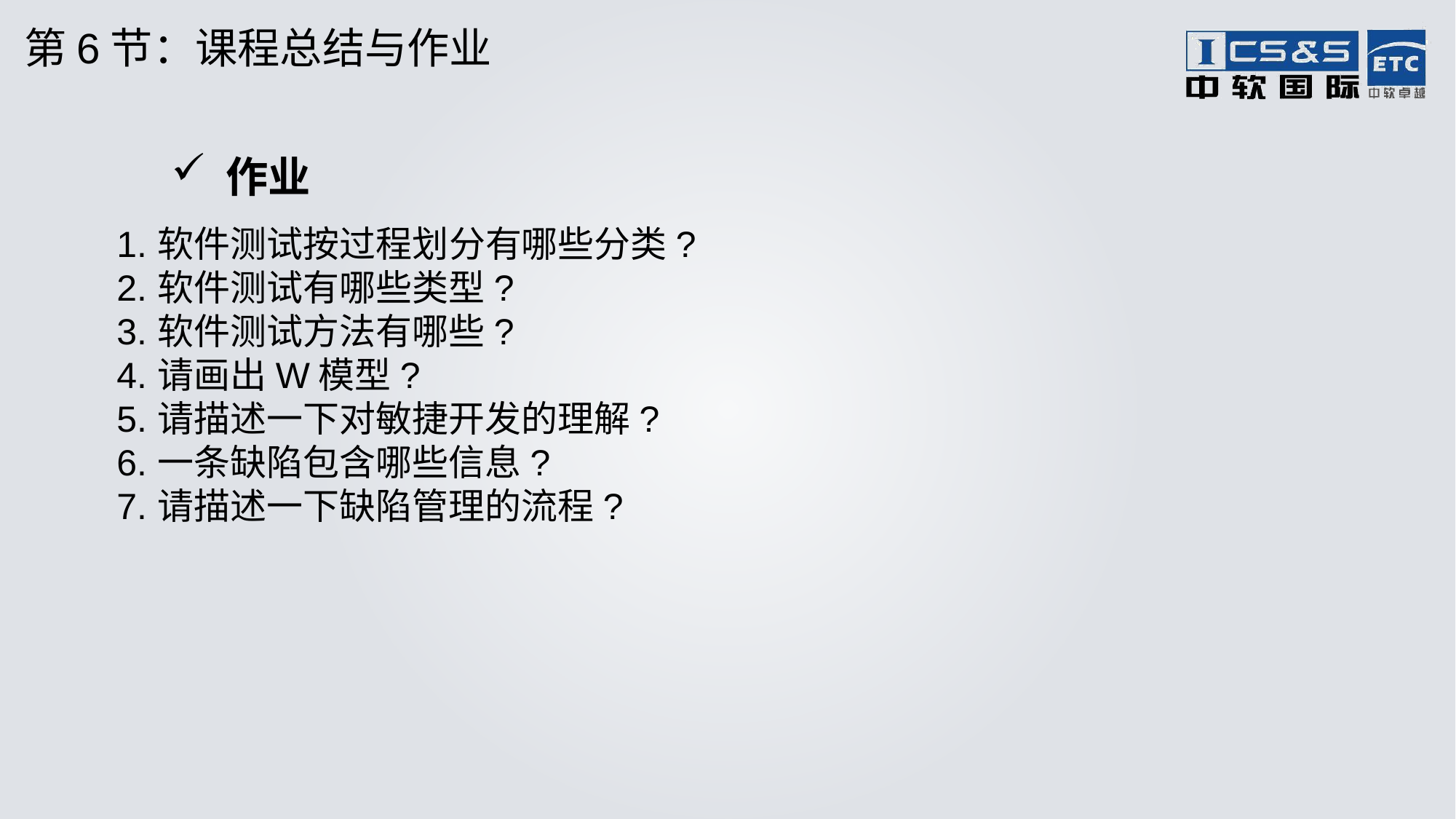

第6节：课程总结与作业
作业
软件测试按过程划分有哪些分类?
软件测试有哪些类型?
软件测试方法有哪些?
请画出W模型?
请描述一下对敏捷开发的理解?
一条缺陷包含哪些信息?
请描述一下缺陷管理的流程?